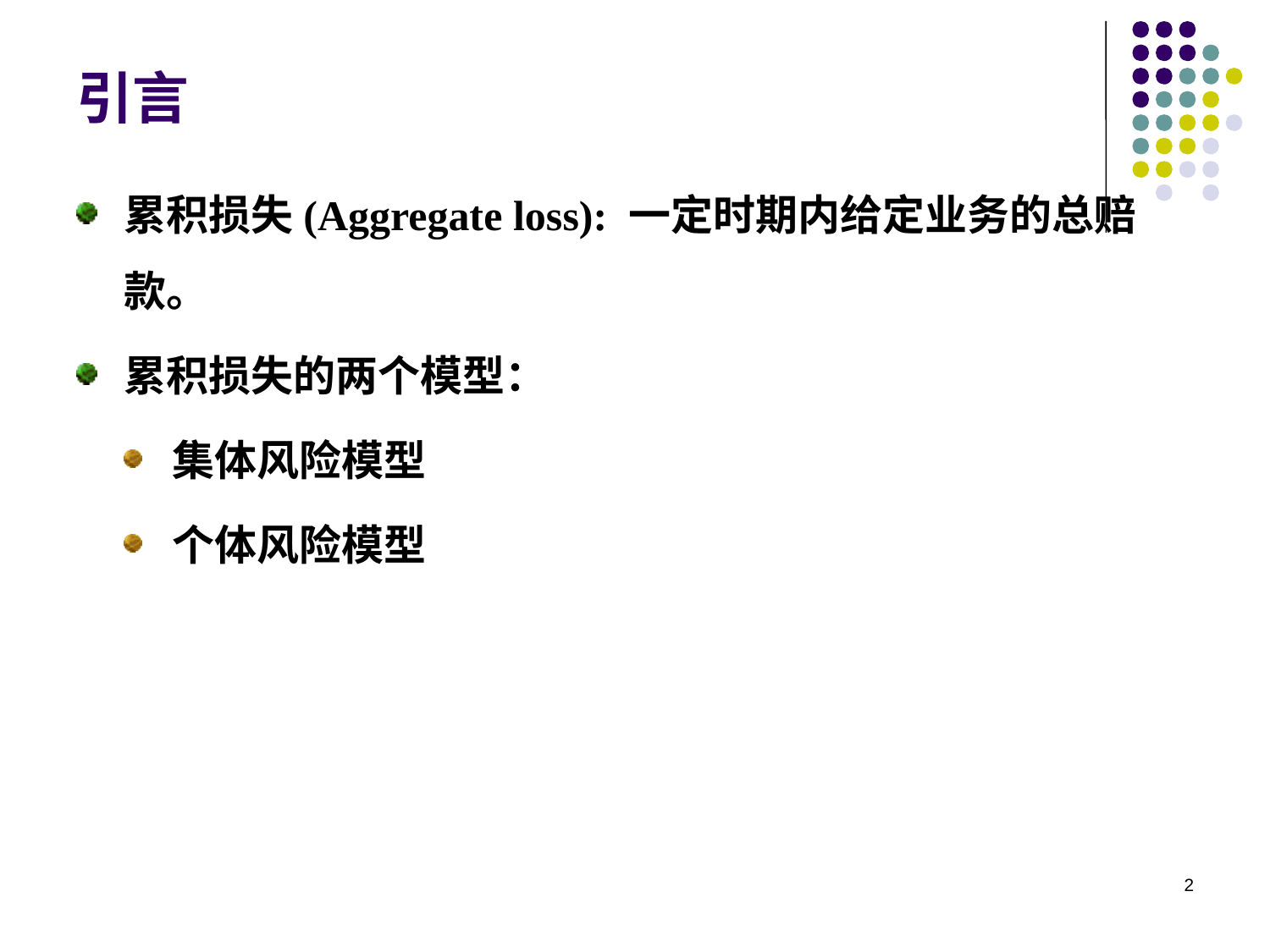

# 引言
累积损失(Aggregate loss): 一定时期内给定业务的总赔款。
累积损失的两个模型：
集体风险模型
个体风险模型
2